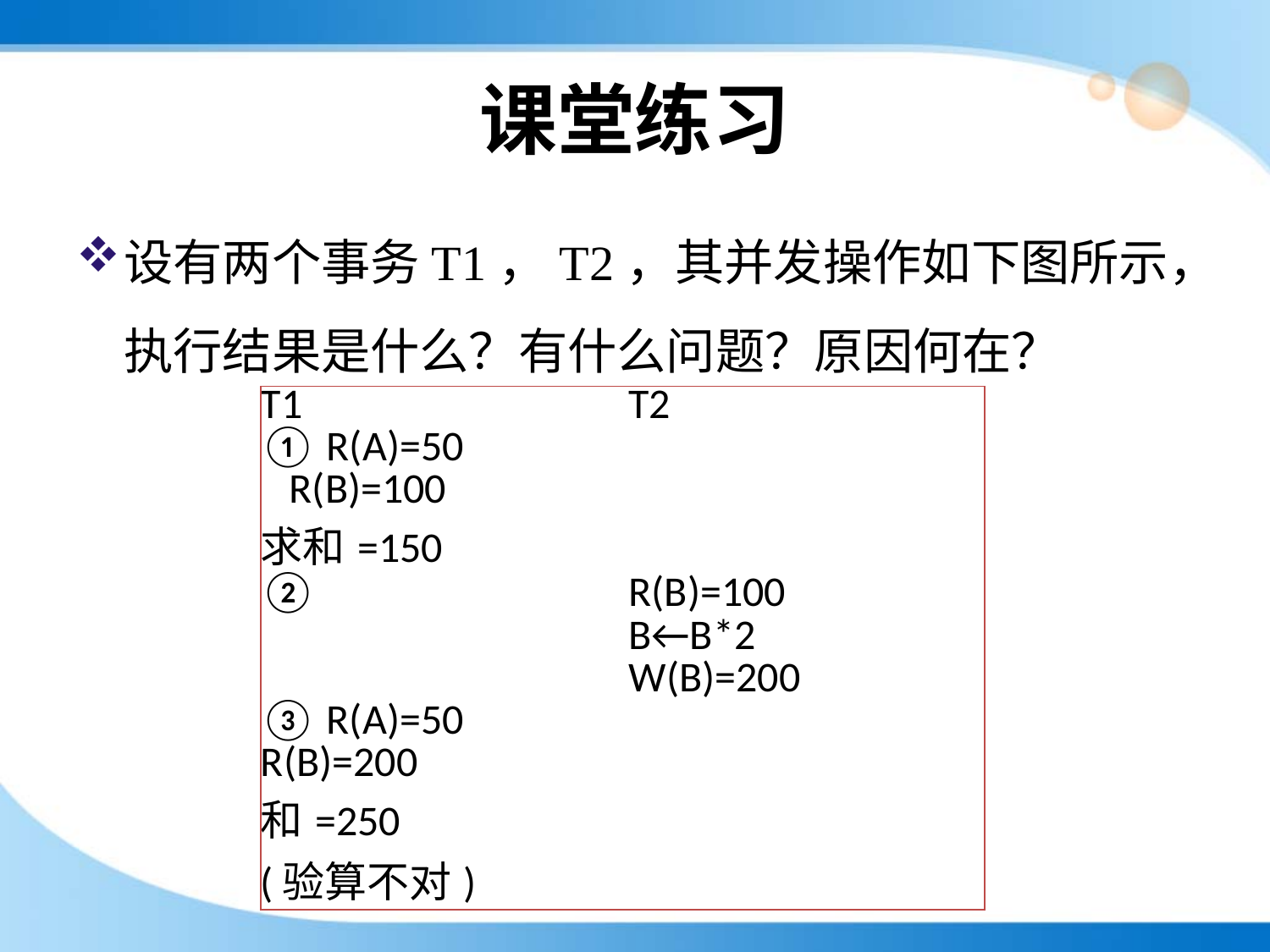

# 课堂练习
设有两个事务T1，T2，其并发操作如下图所示，执行结果是什么？有什么问题？原因何在？

| T1 | T2 |
| --- | --- |
| ① R(A)=50 |  |
| R(B)=100 |  |
| 求和=150 |  |
| ② | R(B)=100 |
|  | B←B\*2 |
|  | W(B)=200 |
| ③ R(A)=50 |  |
| R(B)=200 |  |
| 和=250 |  |
| (验算不对) |  |